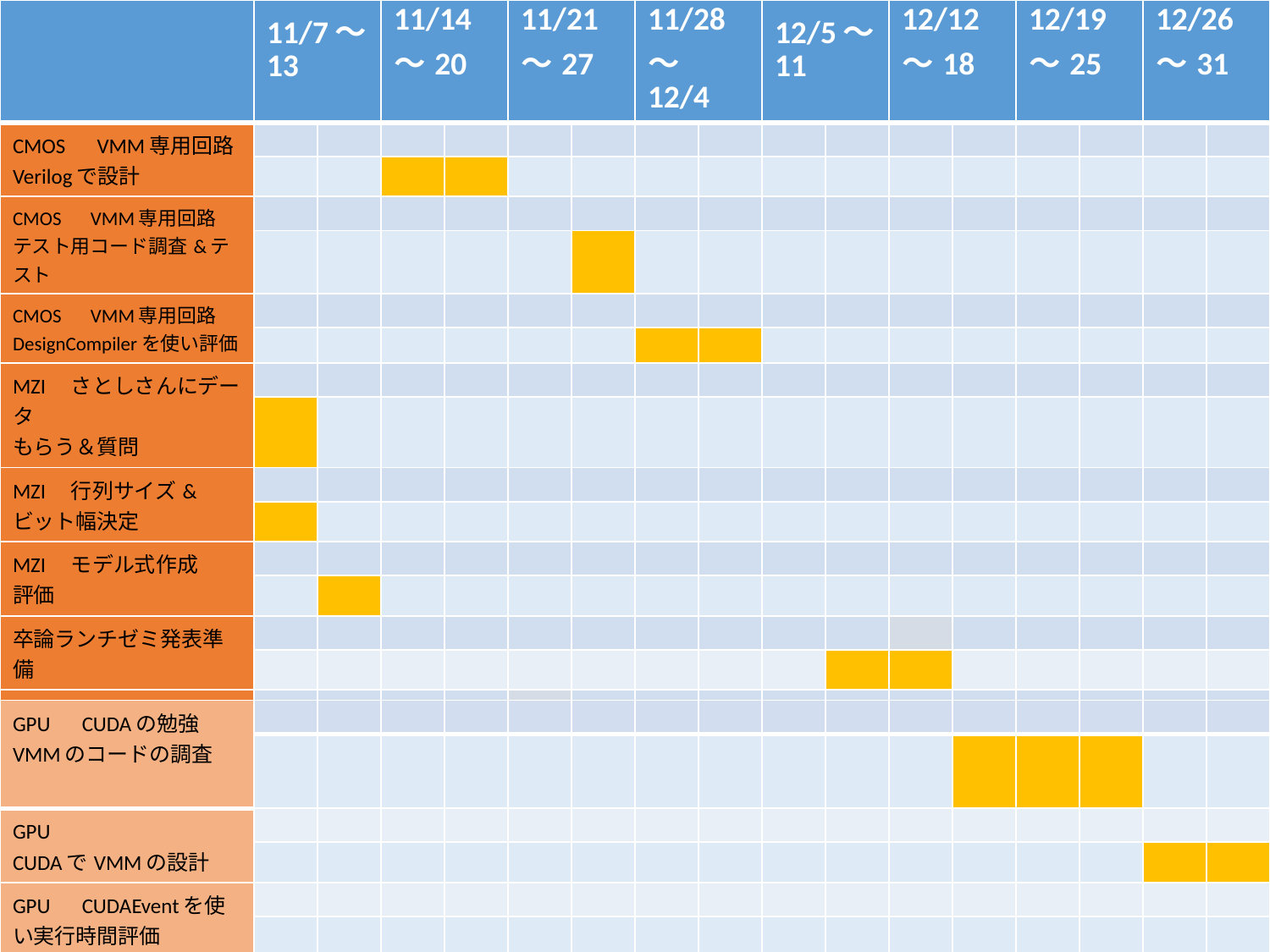

|  | 11/7～13 |  | 11/14～20 |  | 11/21～27 |  | 11/28～12/4 |  | 12/5～11 |  | 12/12～18 |  | 12/19～25 |  | 12/26～31 |  |
| --- | --- | --- | --- | --- | --- | --- | --- | --- | --- | --- | --- | --- | --- | --- | --- | --- |
| CMOS　VMM専用回路 Verilogで設計 |  |  |  |  |  |  |  |  |  |  |  |  |  |  |  |  |
|  |  |  |  |  |  |  |  |  |  |  |  |  |  |  |  |  |
| CMOS　VMM専用回路 テスト用コード調査&テスト |  |  |  |  |  |  |  |  |  |  |  |  |  |  |  |  |
|  |  |  |  |  |  |  |  |  |  |  |  |  |  |  |  |  |
| CMOS　VMM専用回路 DesignCompilerを使い評価 |  |  |  |  |  |  |  |  |  |  |  |  |  |  |  |  |
|  |  |  |  |  |  |  |  |  |  |  |  |  |  |  |  |  |
| MZI　さとしさんにデータ もらう＆質問 |  |  |  |  |  |  |  |  |  |  |  |  |  |  |  |  |
|  |  |  |  |  |  |  |  |  |  |  |  |  |  |  |  |  |
| MZI　行列サイズ&ビット幅決定 |  |  |  |  |  |  |  |  |  |  |  |  |  |  |  |  |
|  |  |  |  |  |  |  |  |  |  |  |  |  |  |  |  |  |
| MZI　モデル式作成 評価 |  |  |  |  |  |  |  |  |  |  |  |  |  |  |  |  |
|  |  |  |  |  |  |  |  |  |  |  |  |  |  |  |  |  |
| 卒論ランチゼミ発表準備 |  |  |  |  |  |  |  |  |  |  |  |  |  |  |  |  |
|  |  |  |  |  |  |  |  |  |  |  |  |  |  |  |  |  |
| OS輪講発表準備 |  |  |  |  |  |  |  |  |  |  |  |  |  |  |  |  |
|  |  |  |  |  |  |  |  |  |  |  |  |  |  |  |  |  |
| GPU　CUDAの勉強 VMMのコードの調査 |  |  |  |  |  |  |  |  |  |  |  |  |  |  |  |  |
| --- | --- | --- | --- | --- | --- | --- | --- | --- | --- | --- | --- | --- | --- | --- | --- | --- |
|  |  |  |  |  |  |  |  |  |  |  |  |  |  |  |  |  |
| GPU　 CUDAでVMMの設計 |  |  |  |  |  |  |  |  |  |  |  |  |  |  |  |  |
|  |  |  |  |  |  |  |  |  |  |  |  |  |  |  |  |  |
| GPU　CUDAEventを使い実行時間評価 |  |  |  |  |  |  |  |  |  |  |  |  |  |  |  |  |
|  |  |  |  |  |  |  |  |  |  |  |  |  |  |  |  |  |
| CPU アルゴリズム調査 |  |  |  |  |  |  |  |  |  |  |  |  |  |  |  |  |
|  |  |  |  |  |  |  |  |  |  |  |  |  |  |  |  |  |
| CPU VMM設計 |  |  |  |  |  |  |  |  |  |  |  |  |  |  |  |  |
|  |  |  |  |  |  |  |  |  |  |  |  |  |  |  |  |  |
| CPU　CLOCK関数を使い 実行時間評価 |  |  |  |  |  |  |  |  |  |  |  |  |  |  |  |  |
|  |  |  |  |  |  |  |  |  |  |  |  |  |  |  |  |  |